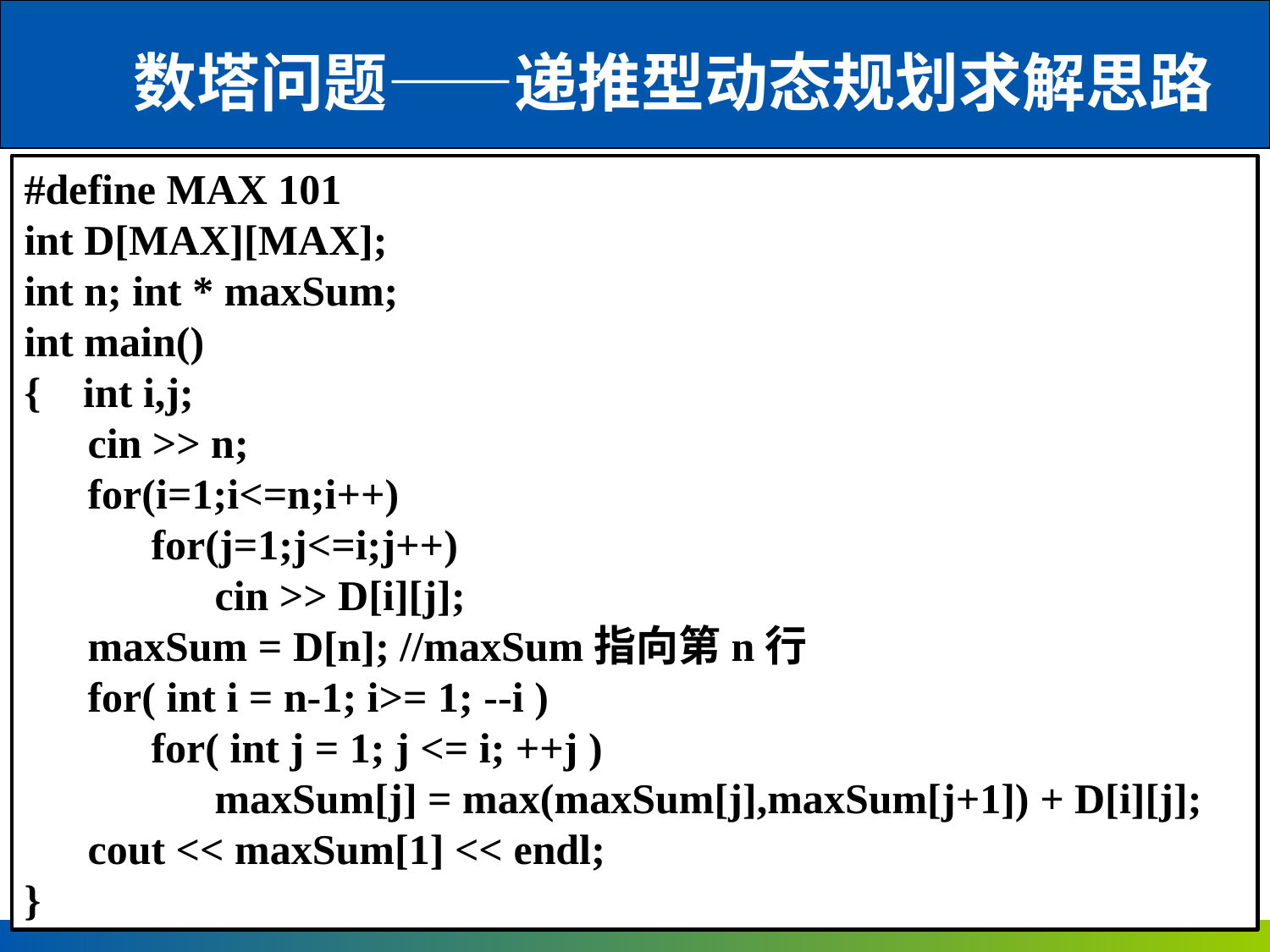

数塔问题——递推型动态规划求解思路
#define MAX 101
int D[MAX][MAX];
int n; int * maxSum;
int main()
{    int i,j;
cin >> n;
for(i=1;i<=n;i++)
for(j=1;j<=i;j++)
cin >> D[i][j];
maxSum = D[n]; //maxSum指向第n行
for( int i = n-1; i>= 1; --i )
for( int j = 1; j <= i; ++j )
maxSum[j] = max(maxSum[j],maxSum[j+1]) + D[i][j];
cout << maxSum[1] << endl;
}